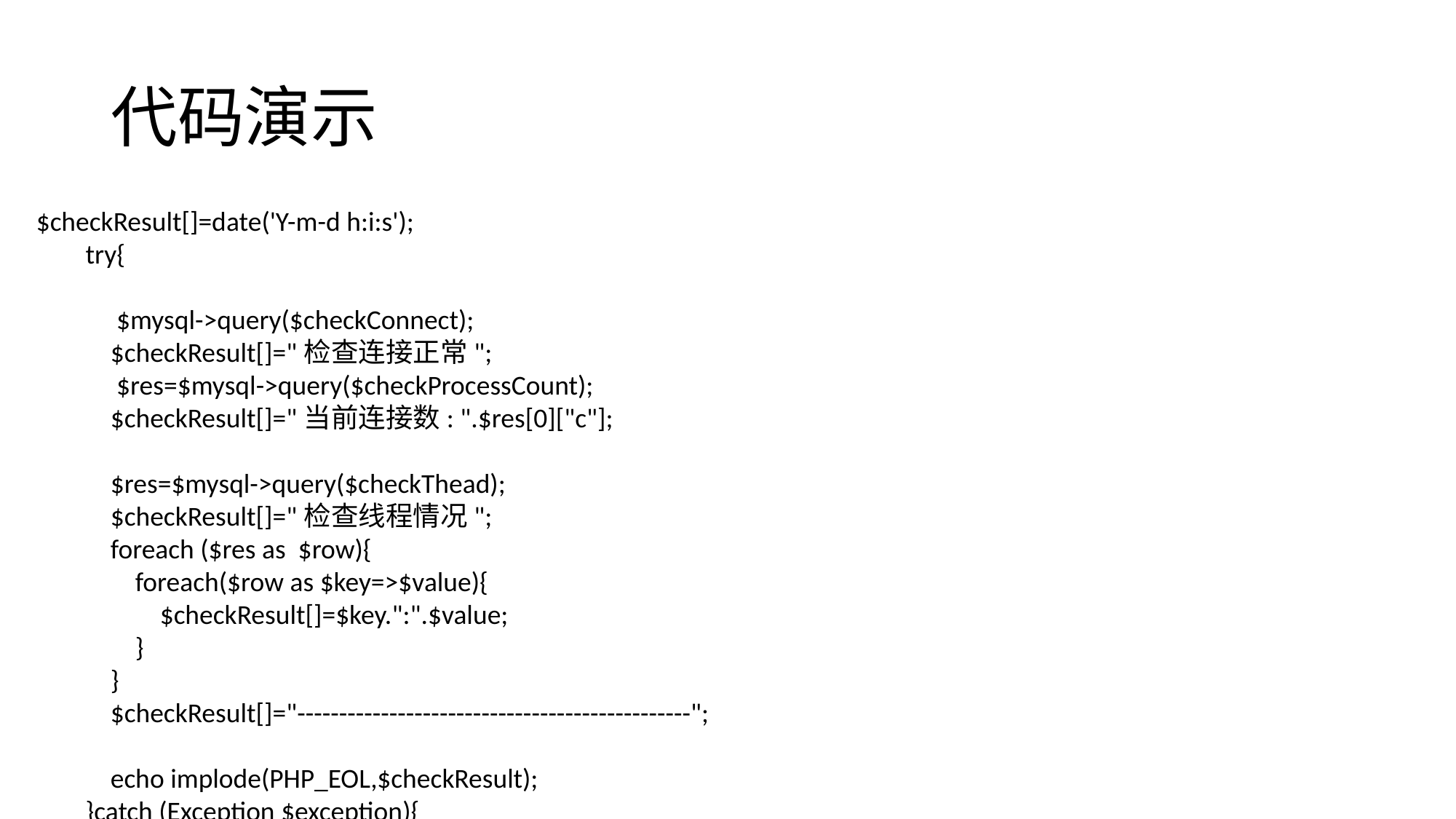

# 代码演示
$checkResult[]=date('Y-m-d h:i:s');
        try{

             $mysql->query($checkConnect);
            $checkResult[]="检查连接正常";
             $res=$mysql->query($checkProcessCount);
            $checkResult[]="当前连接数: ".$res[0]["c"];

            $res=$mysql->query($checkThead);
            $checkResult[]="检查线程情况";
            foreach ($res as  $row){
                foreach($row as $key=>$value){
                    $checkResult[]=$key.":".$value;
                }
            }
            $checkResult[]="-----------------------------------------------";

            echo implode(PHP_EOL,$checkResult);
        }catch (Exception $exception){
            echo $exception->getMessage().PHP_EOL;
        }